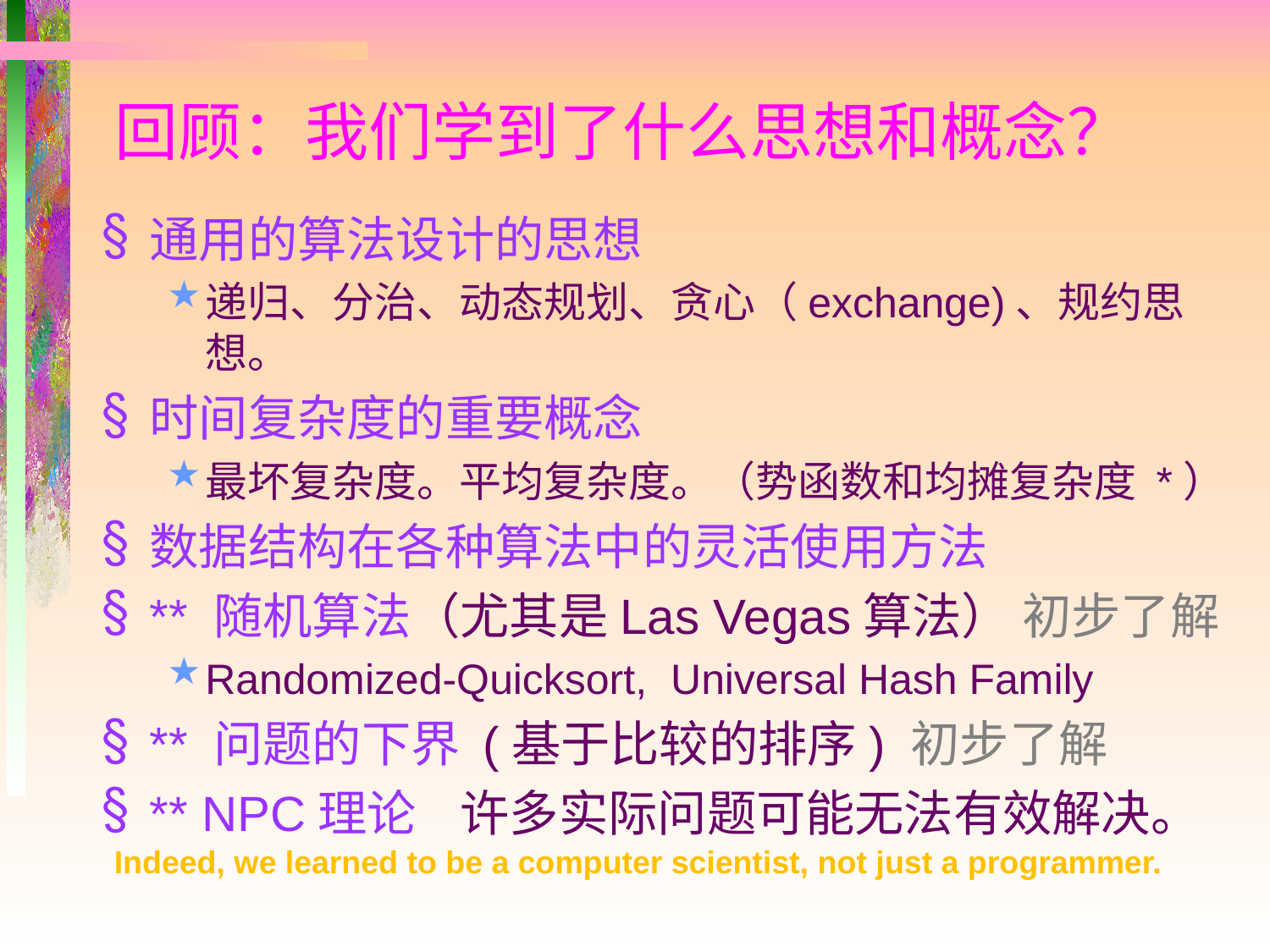

# 回顾：我们学到了什么思想和概念？
通用的算法设计的思想
递归、分治、动态规划、贪心（exchange)、规约思想。
时间复杂度的重要概念
最坏复杂度。平均复杂度。（势函数和均摊复杂度 *）
数据结构在各种算法中的灵活使用方法
** 随机算法（尤其是Las Vegas算法） 初步了解
Randomized-Quicksort,  Universal Hash Family
** 问题的下界 (基于比较的排序) 初步了解
** NPC理论    许多实际问题可能无法有效解决。
Indeed, we learned to be a computer scientist, not just a programmer.